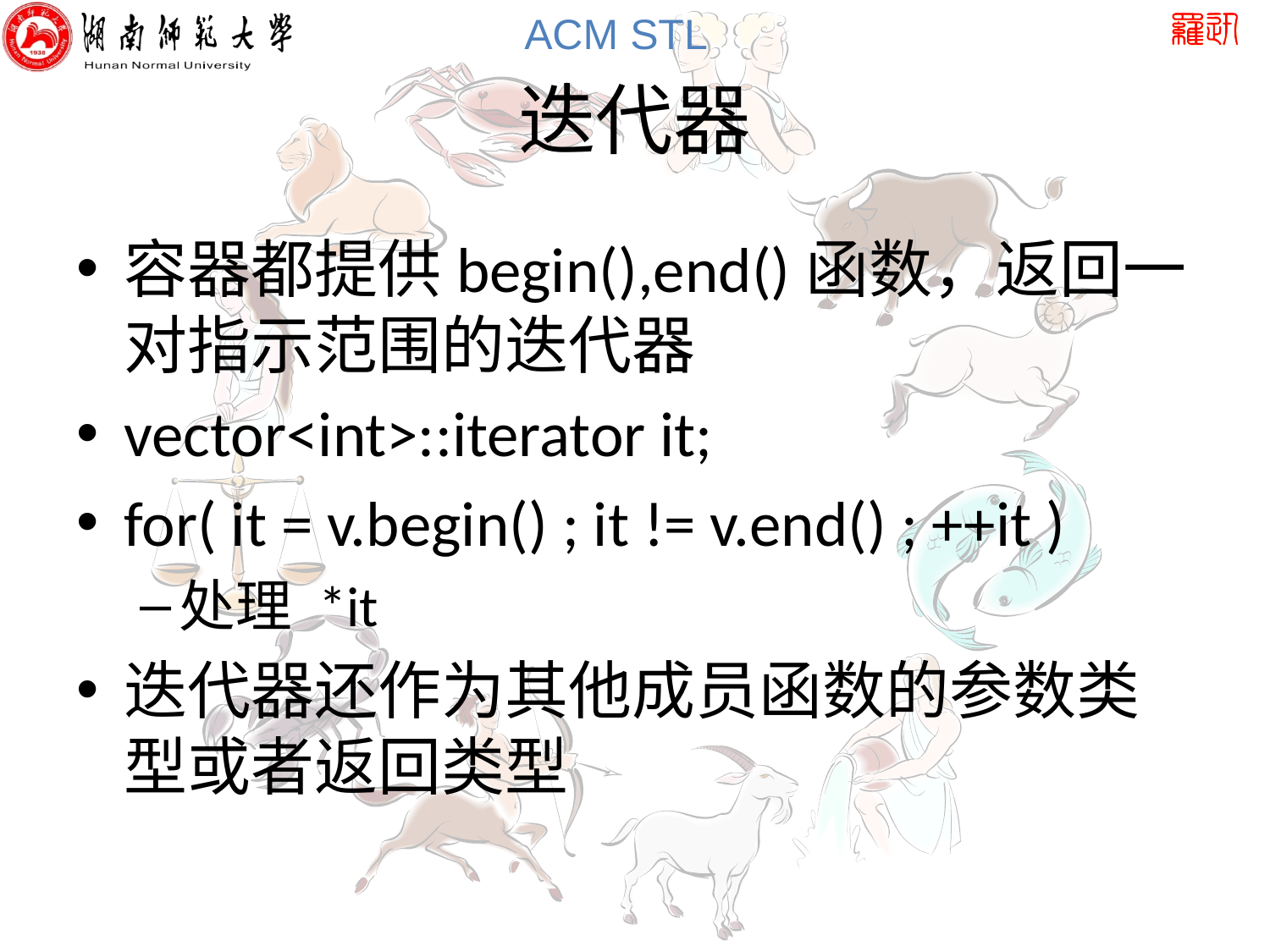

# 迭代器
容器都提供begin(),end()函数，返回一对指示范围的迭代器
vector<int>::iterator it;
for( it = v.begin() ; it != v.end() ; ++it )
处理 *it
迭代器还作为其他成员函数的参数类型或者返回类型